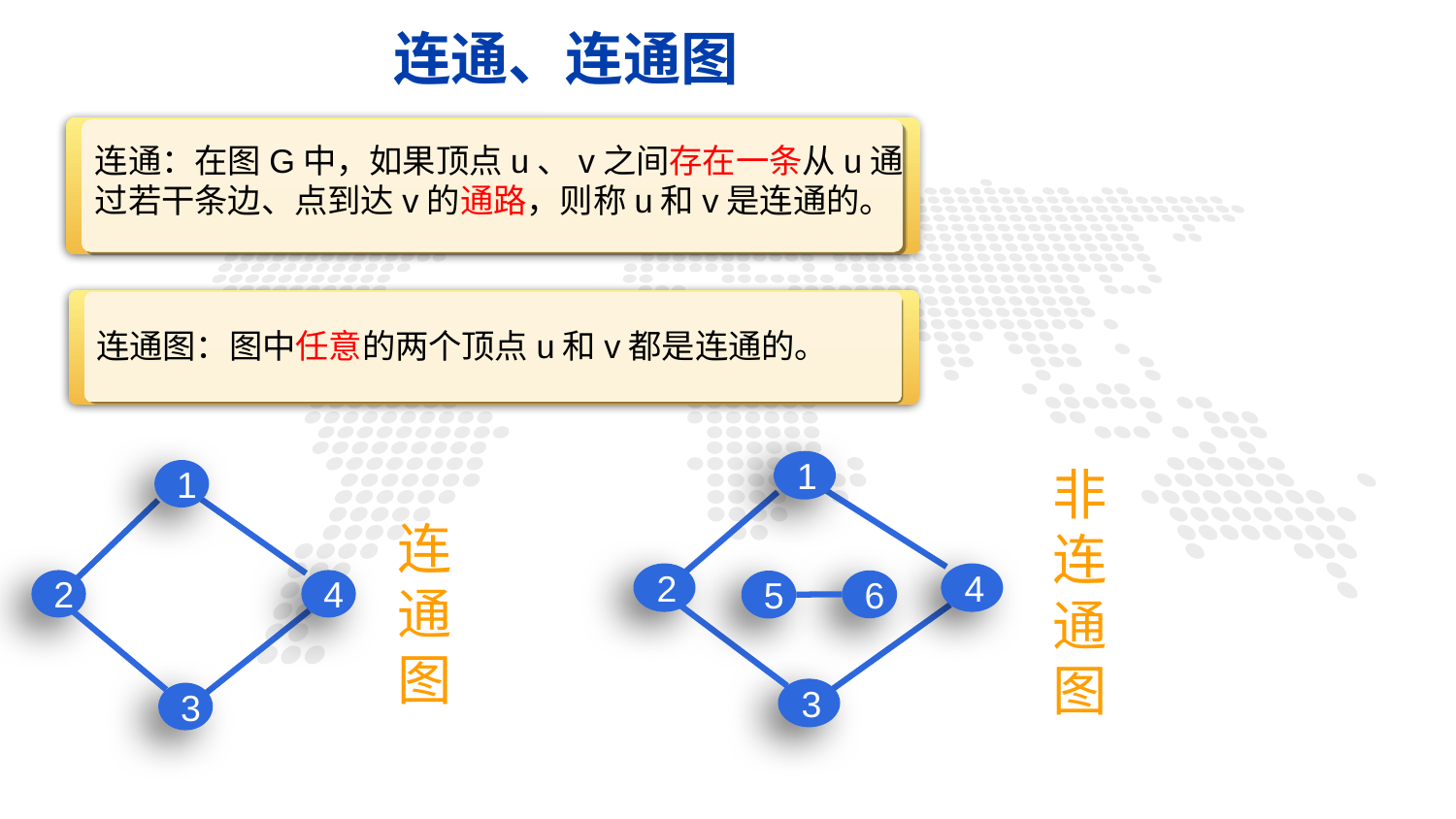

连通、连通图
#
【

连通：在图G中，如果顶点u、v之间存在一条从u通过若干条边、点到达v的通路，则称u和v是连通的。

【

连通图：图中任意的两个顶点u和v都是连通的。
1
2
4
3
6
5
非
连
通
图
1
2
4
3
连
通
图